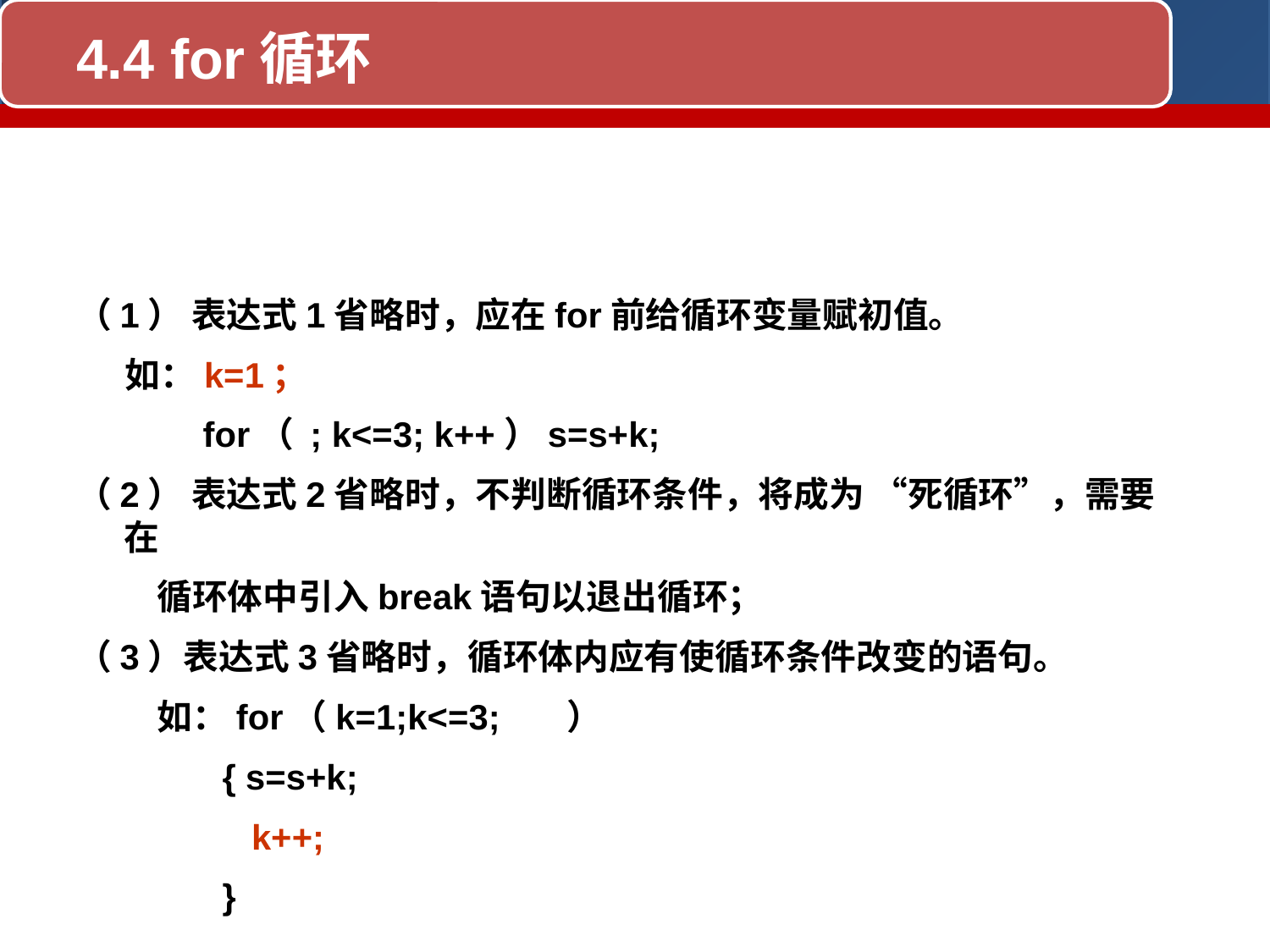

4.4 for循环
注意：for循环结构的变化
（1） 表达式1省略时，应在for前给循环变量赋初值。
     如：k=1；
             for（ ; k<=3; k++）s=s+k;
（2） 表达式2省略时，不判断循环条件，将成为 “死循环”，需要在
         循环体中引入break语句以退出循环；
（3）表达式3省略时，循环体内应有使循环条件改变的语句。
         如：for（k=1;k<=3;      ）
               { s=s+k;
                  k++;
               }